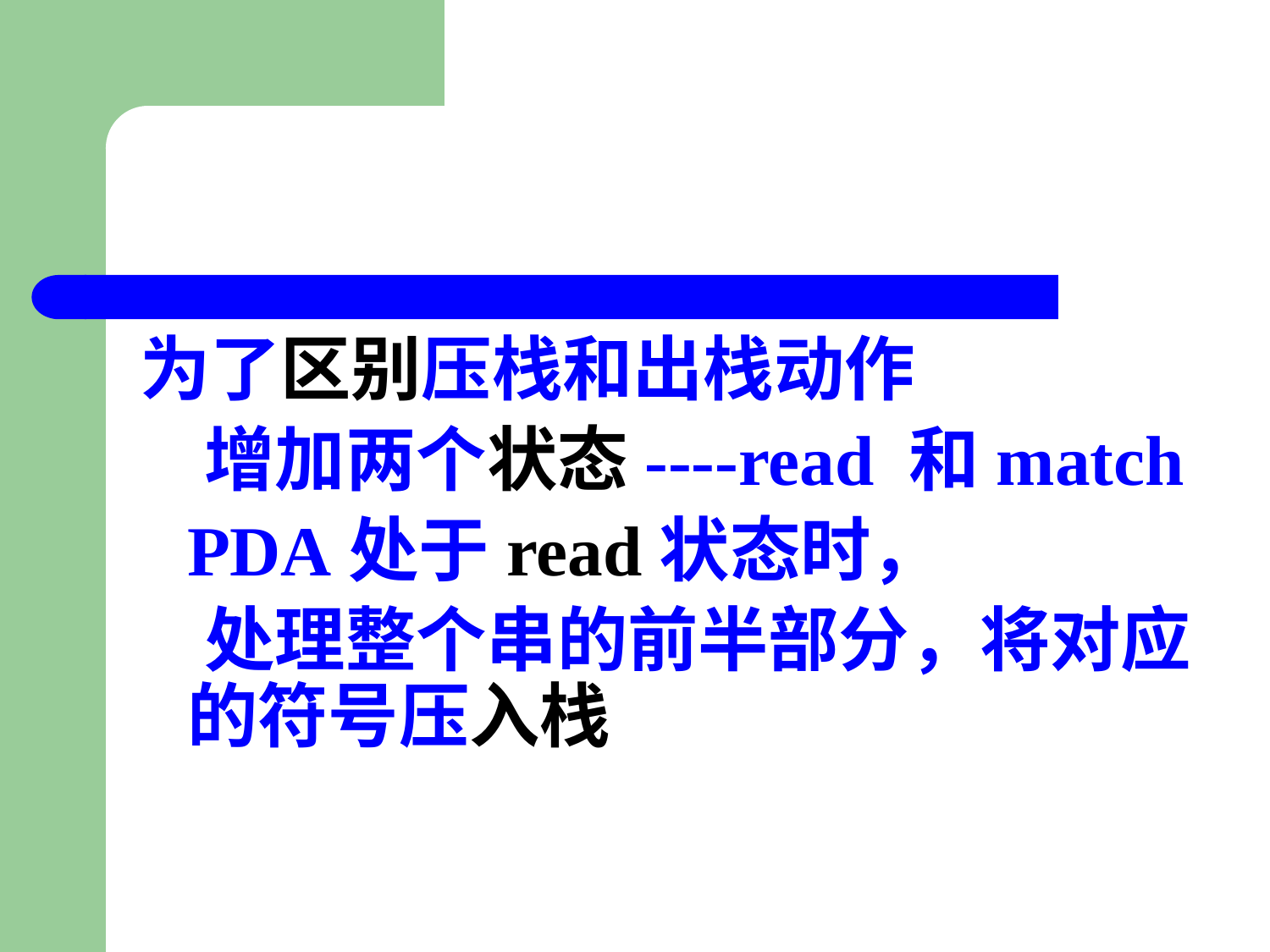

#
为了区别压栈和出栈动作
   增加两个状态----read 和match
   PDA处于read状态时，
   处理整个串的前半部分，将对应的符号压入栈